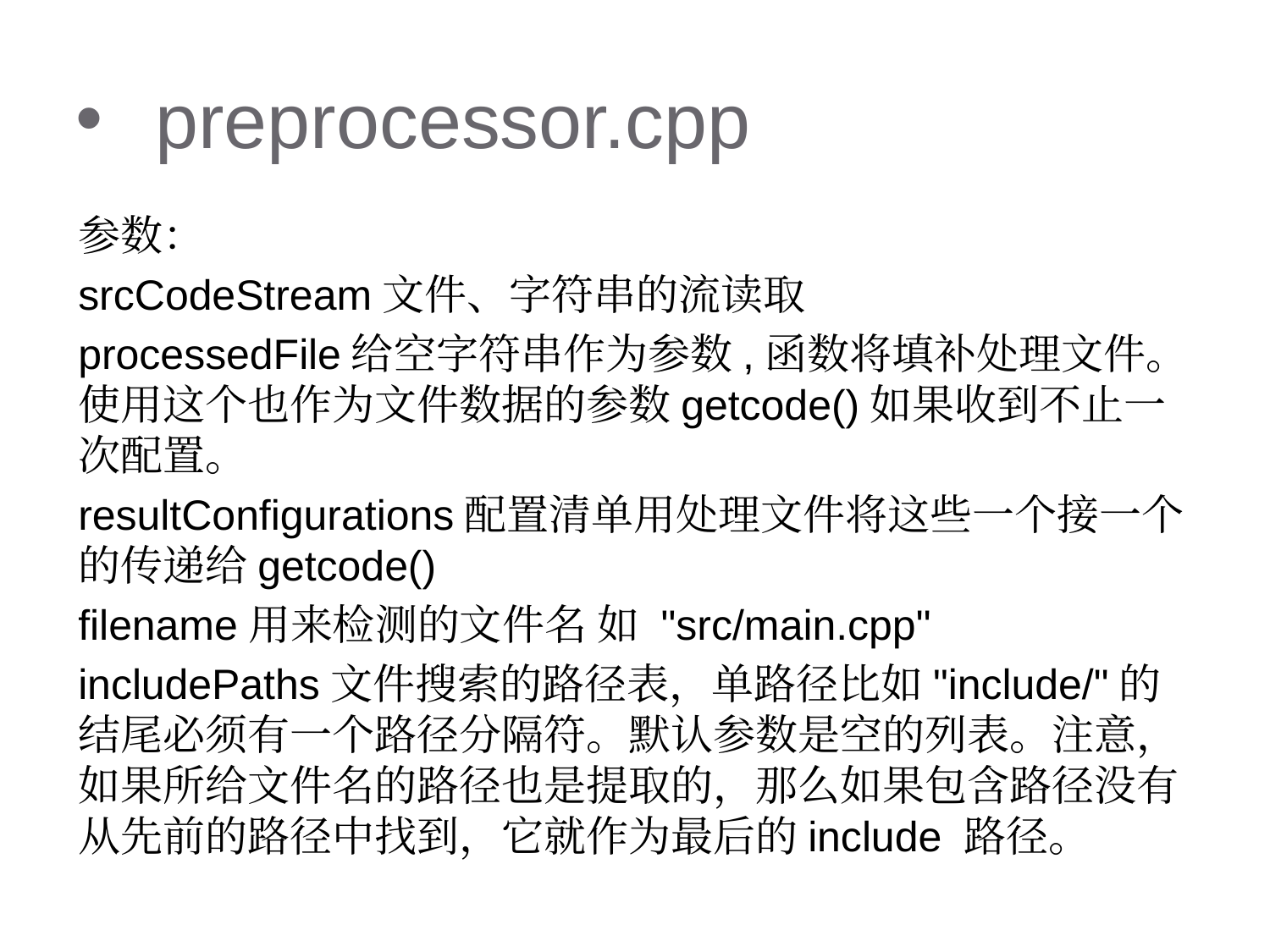

# preprocessor.cpp
参数：
srcCodeStream文件、字符串的流读取
processedFile给空字符串作为参数,函数将填补处理文件。使用这个也作为文件数据的参数getcode()如果收到不止一次配置。
resultConfigurations配置清单用处理文件将这些一个接一个的传递给getcode()
filename用来检测的文件名 如 "src/main.cpp"
includePaths文件搜索的路径表，单路径比如"include/"的结尾必须有一个路径分隔符。默认参数是空的列表。注意，如果所给文件名的路径也是提取的，那么如果包含路径没有从先前的路径中找到，它就作为最后的include 路径。